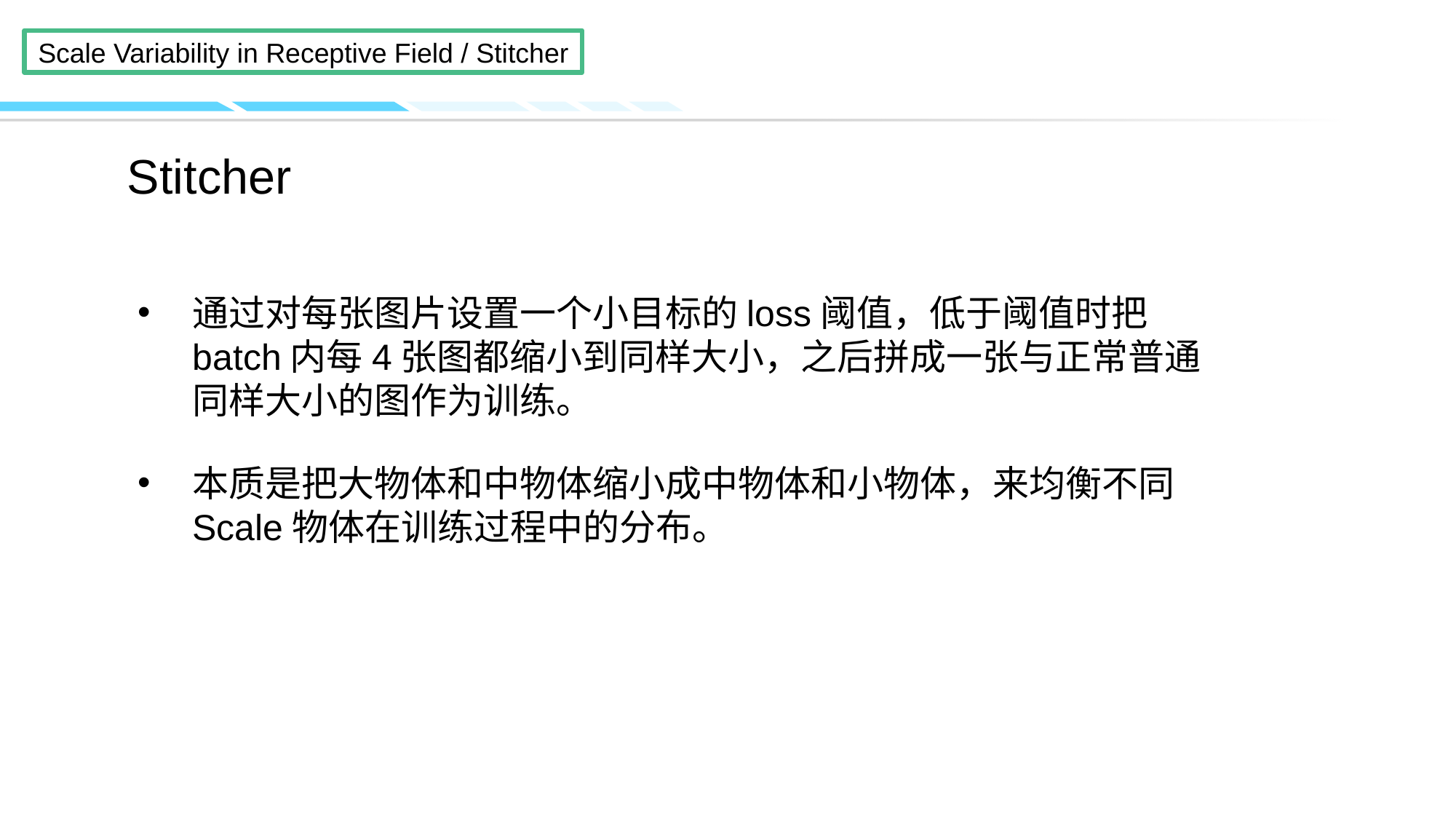

# Stitcher
通过对每张图片设置一个小目标的loss阈值，低于阈值时把batch内每4张图都缩小到同样大小，之后拼成一张与正常普通同样大小的图作为训练。

本质是把大物体和中物体缩小成中物体和小物体，来均衡不同Scale物体在训练过程中的分布。